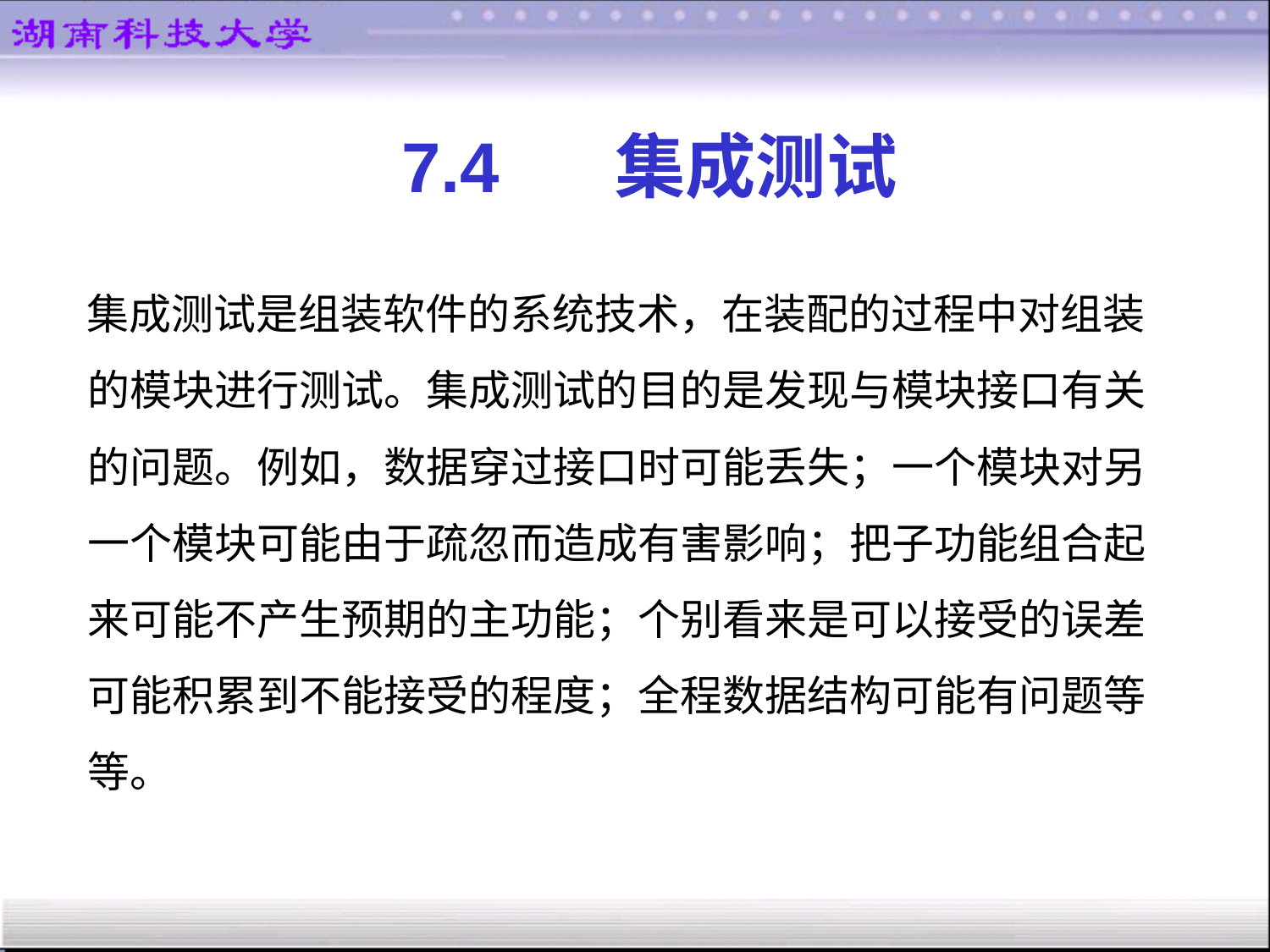

7.4     集成测试
集成测试是组装软件的系统技术，在装配的过程中对组装的模块进行测试。集成测试的目的是发现与模块接口有关的问题。例如，数据穿过接口时可能丢失；一个模块对另一个模块可能由于疏忽而造成有害影响；把子功能组合起来可能不产生预期的主功能；个别看来是可以接受的误差可能积累到不能接受的程度；全程数据结构可能有问题等等。